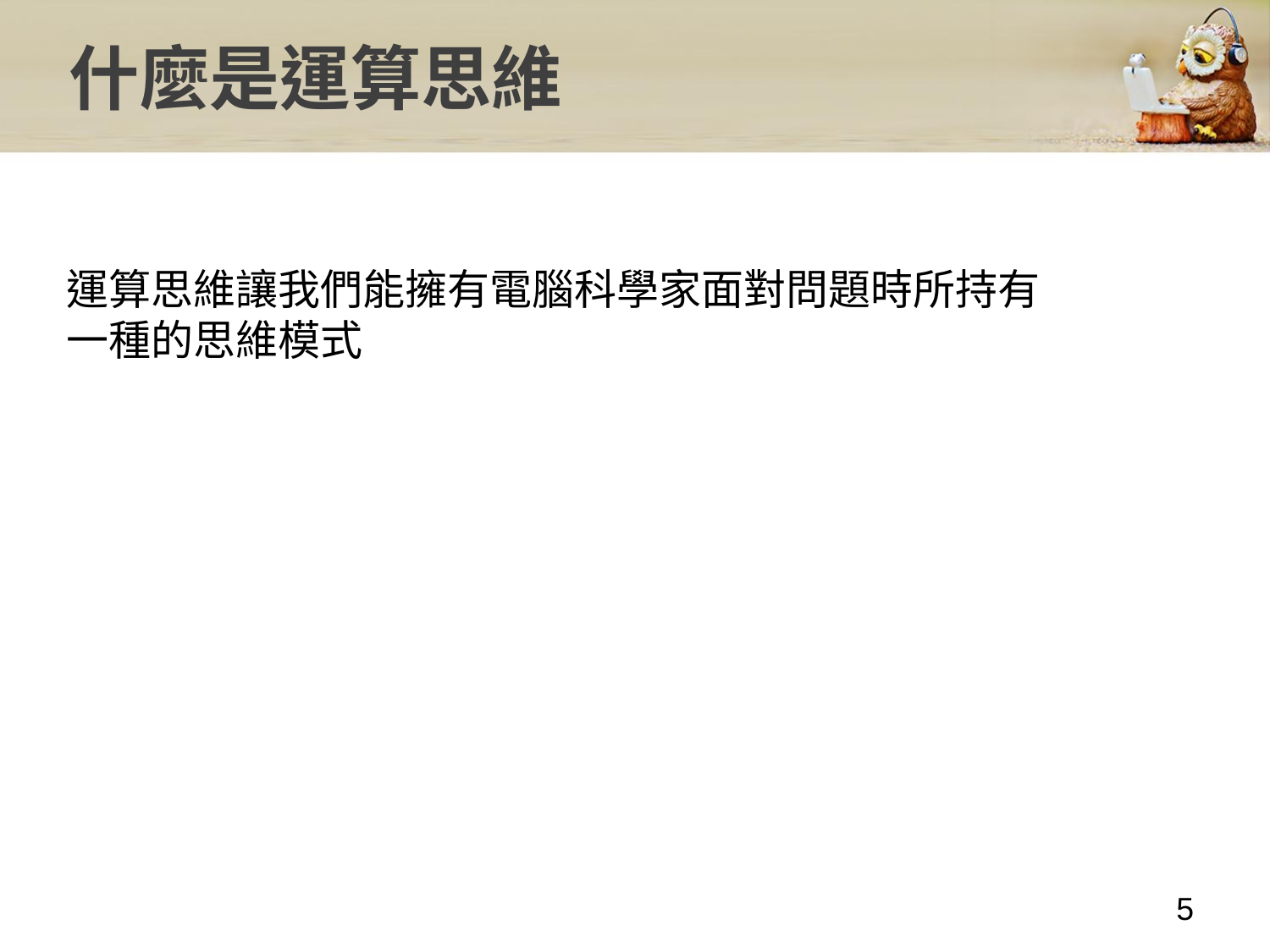

# 什麼是運算思維
運算思維讓我們能擁有電腦科學家面對問題時所持有一種的思維模式
5